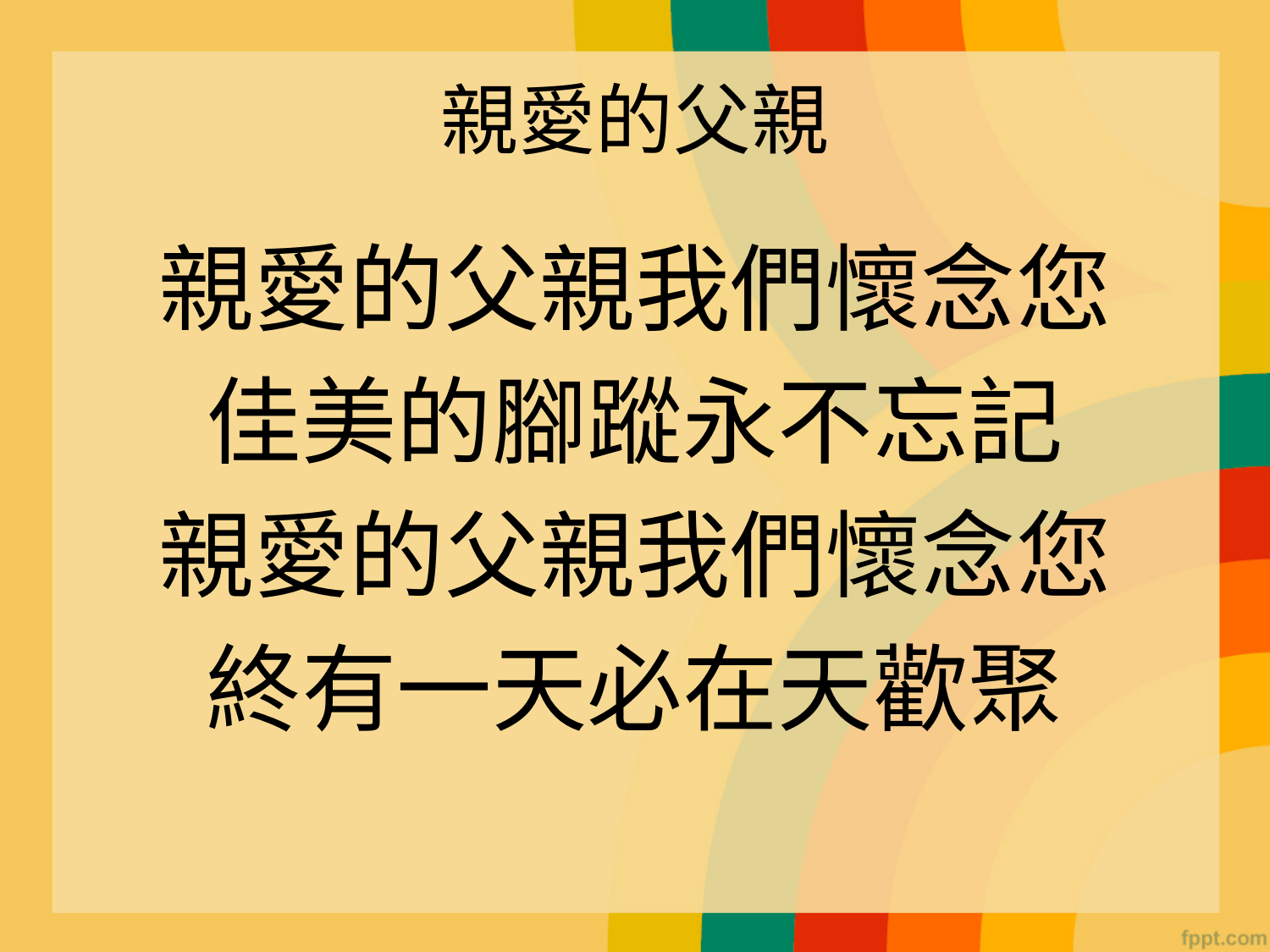

# 親愛的父親
親愛的父親我們懷念您
佳美的腳蹤永不忘記
親愛的父親我們懷念您
終有一天必在天歡聚